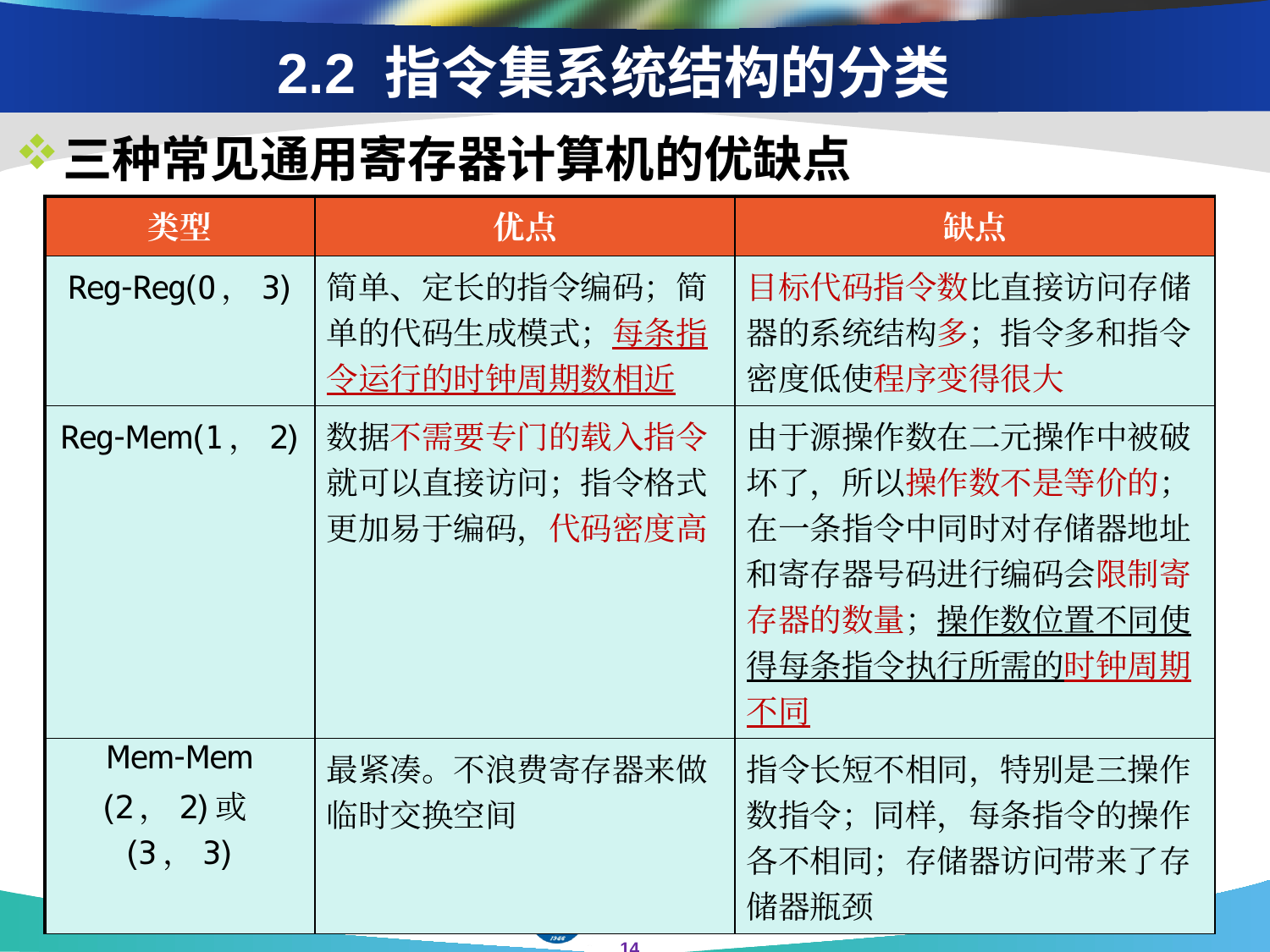

# 2.2 指令集系统结构的分类
三种常见通用寄存器计算机的优缺点
| 类型 | 优点 | 缺点 |
| --- | --- | --- |
| Reg-Reg(0，3) | 简单、定长的指令编码；简单的代码生成模式；每条指令运行的时钟周期数相近 | 目标代码指令数比直接访问存储器的系统结构多；指令多和指令密度低使程序变得很大 |
| Reg-Mem(1，2) | 数据不需要专门的载入指令就可以直接访问；指令格式更加易于编码，代码密度高 | 由于源操作数在二元操作中被破坏了，所以操作数不是等价的；在一条指令中同时对存储器地址和寄存器号码进行编码会限制寄存器的数量；操作数位置不同使得每条指令执行所需的时钟周期不同 |
| Mem-Mem (2，2)或(3，3) | 最紧凑。不浪费寄存器来做临时交换空间 | 指令长短不相同，特别是三操作数指令；同样，每条指令的操作各不相同；存储器访问带来了存储器瓶颈 |
14